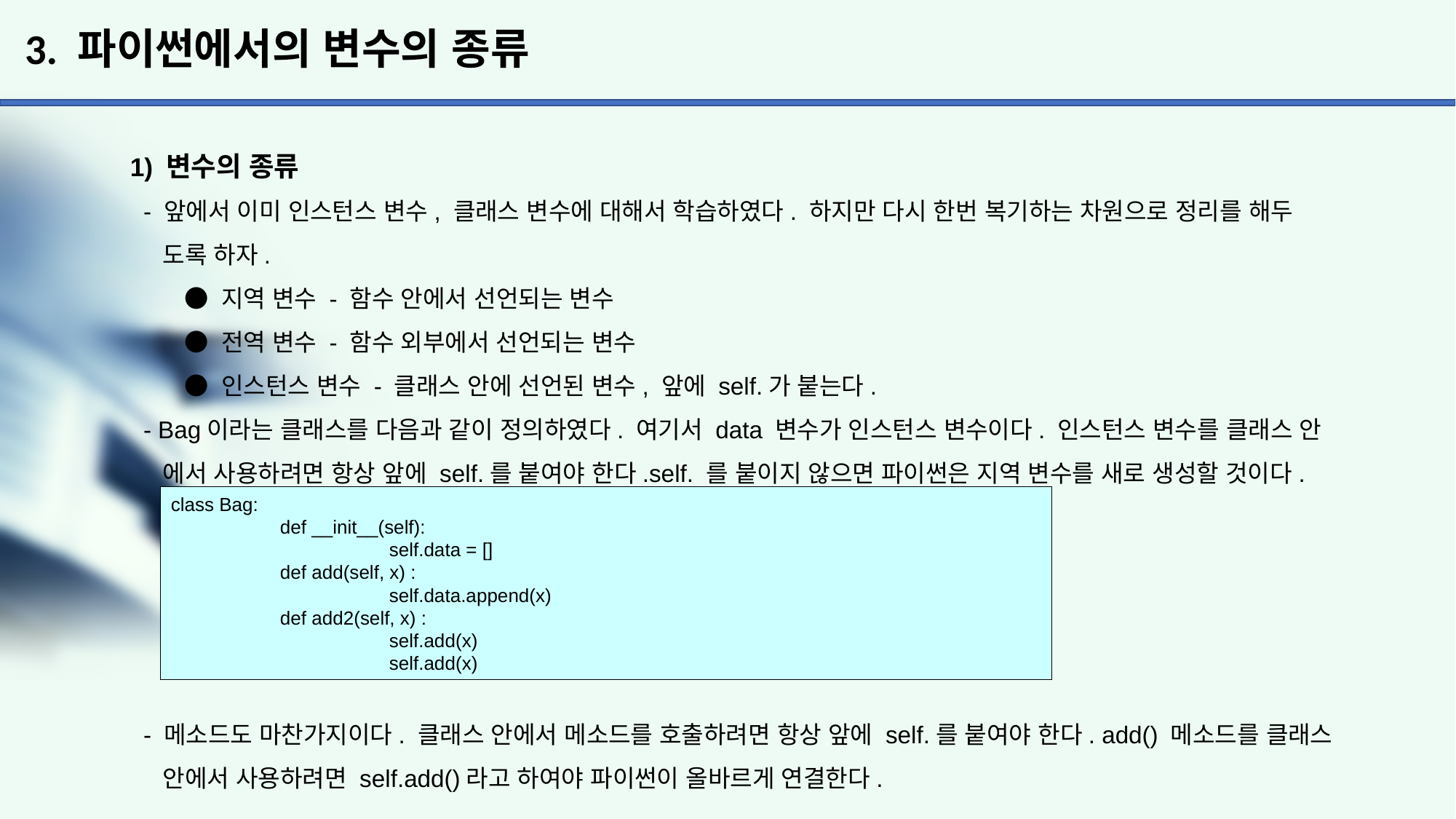

# 3. 파이썬에서의 변수의 종류
1) 변수의 종류
  - 앞에서 이미 인스턴스 변수, 클래스 변수에 대해서 학습하였다. 하지만 다시 한번 복기하는 차원으로 정리를 해두
    도록 하자.
● 지역 변수 - 함수 안에서 선언되는 변수
● 전역 변수 - 함수 외부에서 선언되는 변수
● 인스턴스 변수 - 클래스 안에 선언된 변수, 앞에 self.가 붙는다.
  - Bag이라는 클래스를 다음과 같이 정의하였다. 여기서 data 변수가 인스턴스 변수이다. 인스턴스 변수를 클래스 안
    에서 사용하려면 항상 앞에 self.를 붙여야 한다.self. 를 붙이지 않으면 파이썬은 지역 변수를 새로 생성할 것이다.

  - 메소드도 마찬가지이다. 클래스 안에서 메소드를 호출하려면 항상 앞에 self.를 붙여야 한다. add() 메소드를 클래스
    안에서 사용하려면 self.add()라고 하여야 파이썬이 올바르게 연결한다.
class Bag:
	def __init__(self):
		self.data = []
	def add(self, x) :
		self.data.append(x)
	def add2(self, x) :
		self.add(x)
		self.add(x)